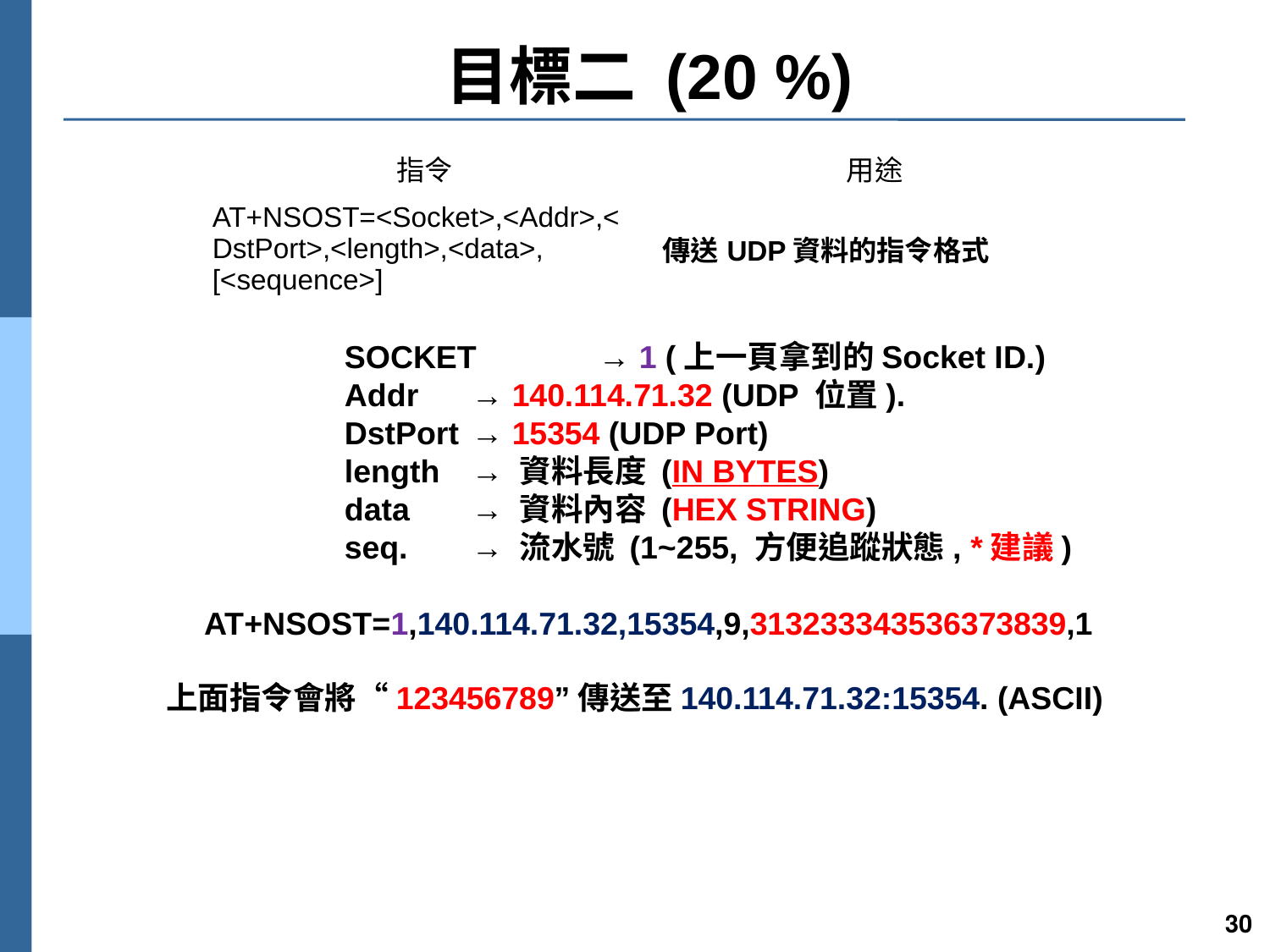

# 目標二 (20 %)
| 指令 | 用途 |
| --- | --- |
| AT+NSOST=<Socket>,<Addr>,<DstPort>,<length>,<data>, [<sequence>] | 傳送UDP資料的指令格式 |
SOCKET	→ 1 (上一頁拿到的Socket ID.)
Addr	→ 140.114.71.32 (UDP 位置).
DstPort	→ 15354 (UDP Port)
length 	→ 資料長度 (IN BYTES)
data	→ 資料內容 (HEX STRING)
seq.	→ 流水號 (1~255, 方便追蹤狀態, *建議)
AT+NSOST=1,140.114.71.32,15354,9,313233343536373839,1
上面指令會將“123456789”傳送至140.114.71.32:15354. (ASCII)